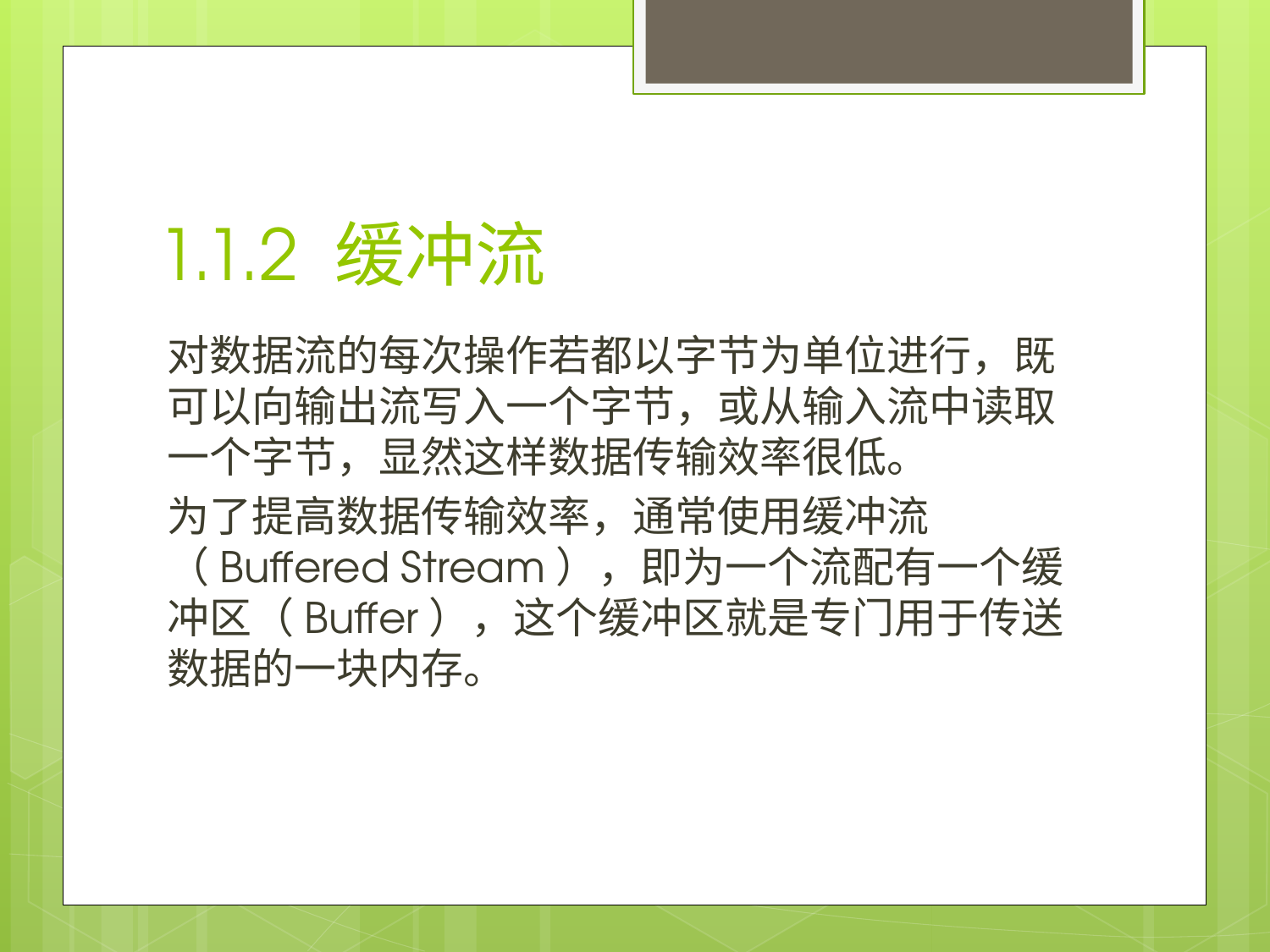

# 1.1.2 缓冲流
对数据流的每次操作若都以字节为单位进行，既可以向输出流写入一个字节，或从输入流中读取一个字节，显然这样数据传输效率很低。
为了提高数据传输效率，通常使用缓冲流（Buffered Stream），即为一个流配有一个缓冲区（Buffer），这个缓冲区就是专门用于传送数据的一块内存。